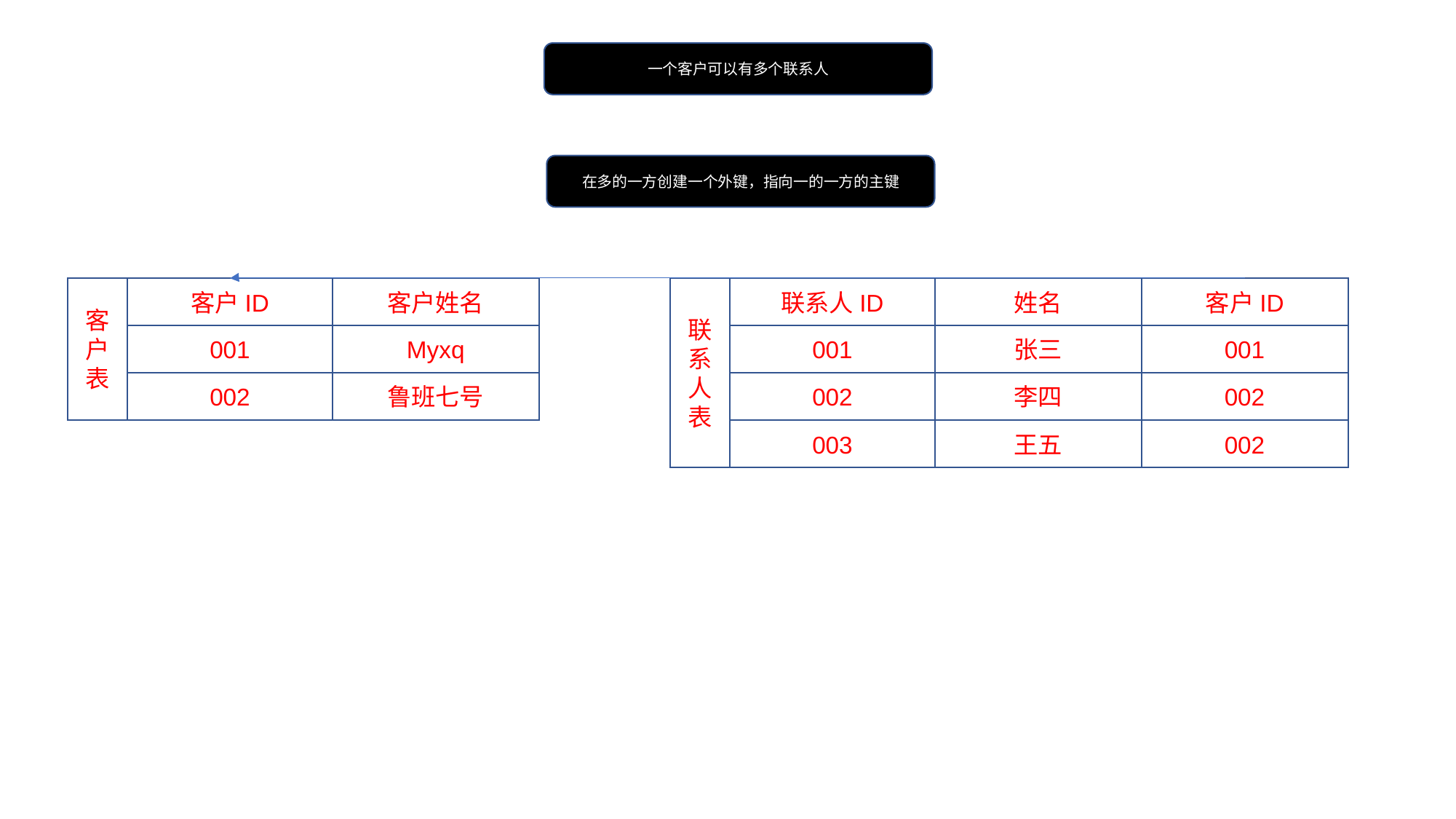

一个客户可以有多个联系人
在多的一方创建一个外键，指向一的一方的主键
客户表

客户ID
客户姓名
客户ID
联系人表

联系人ID
姓名
001
Myxq
001
001
张三
002
鲁班七号
002
002
李四
002
003
王五